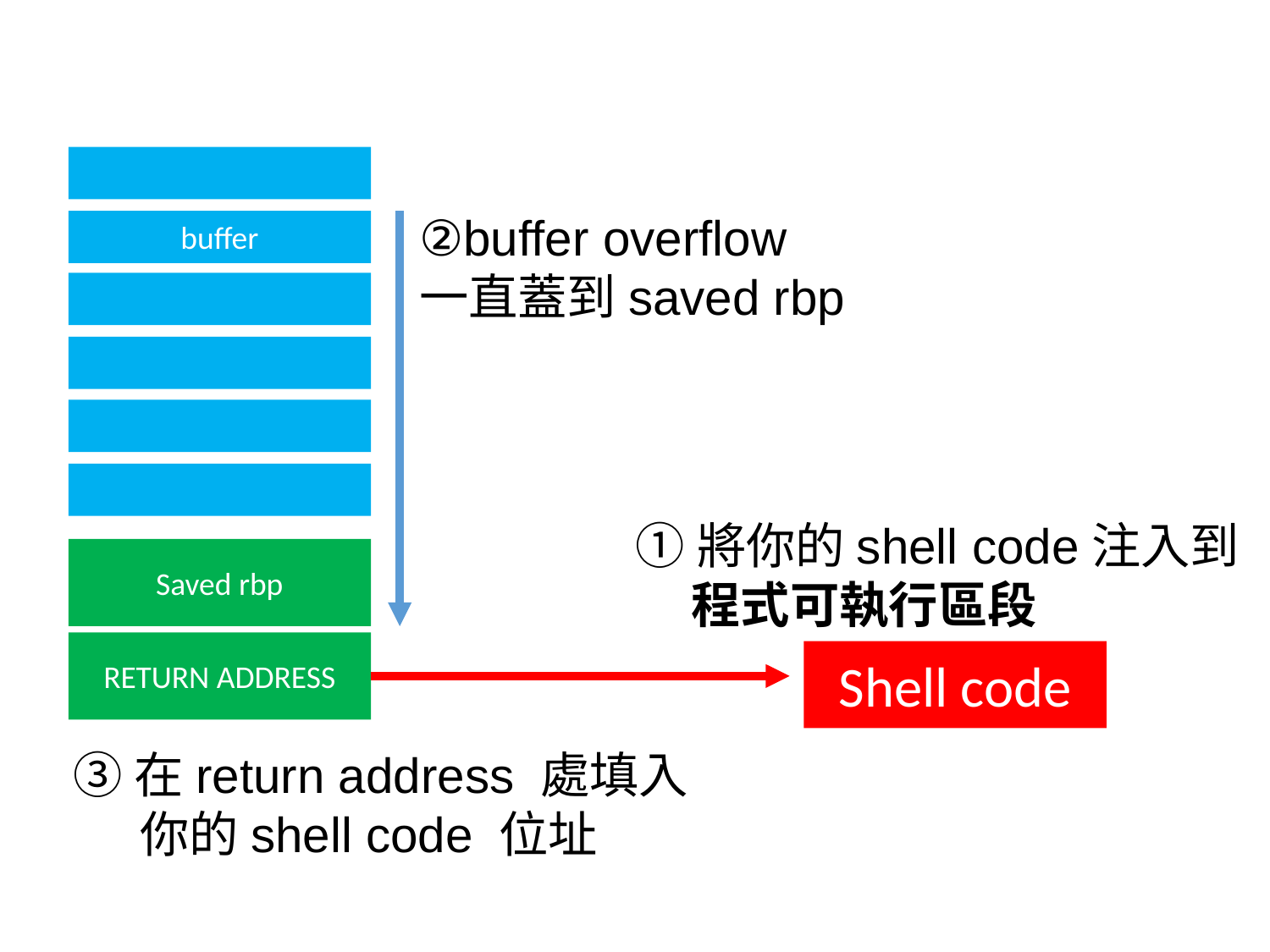

②buffer overflow
一直蓋到saved rbp
buffer

①將你的shell code注入到
    程式可執行區段
Saved rbp
RETURN ADDRESS
Shell code
③在return address 處填入
     你的shell code 位址